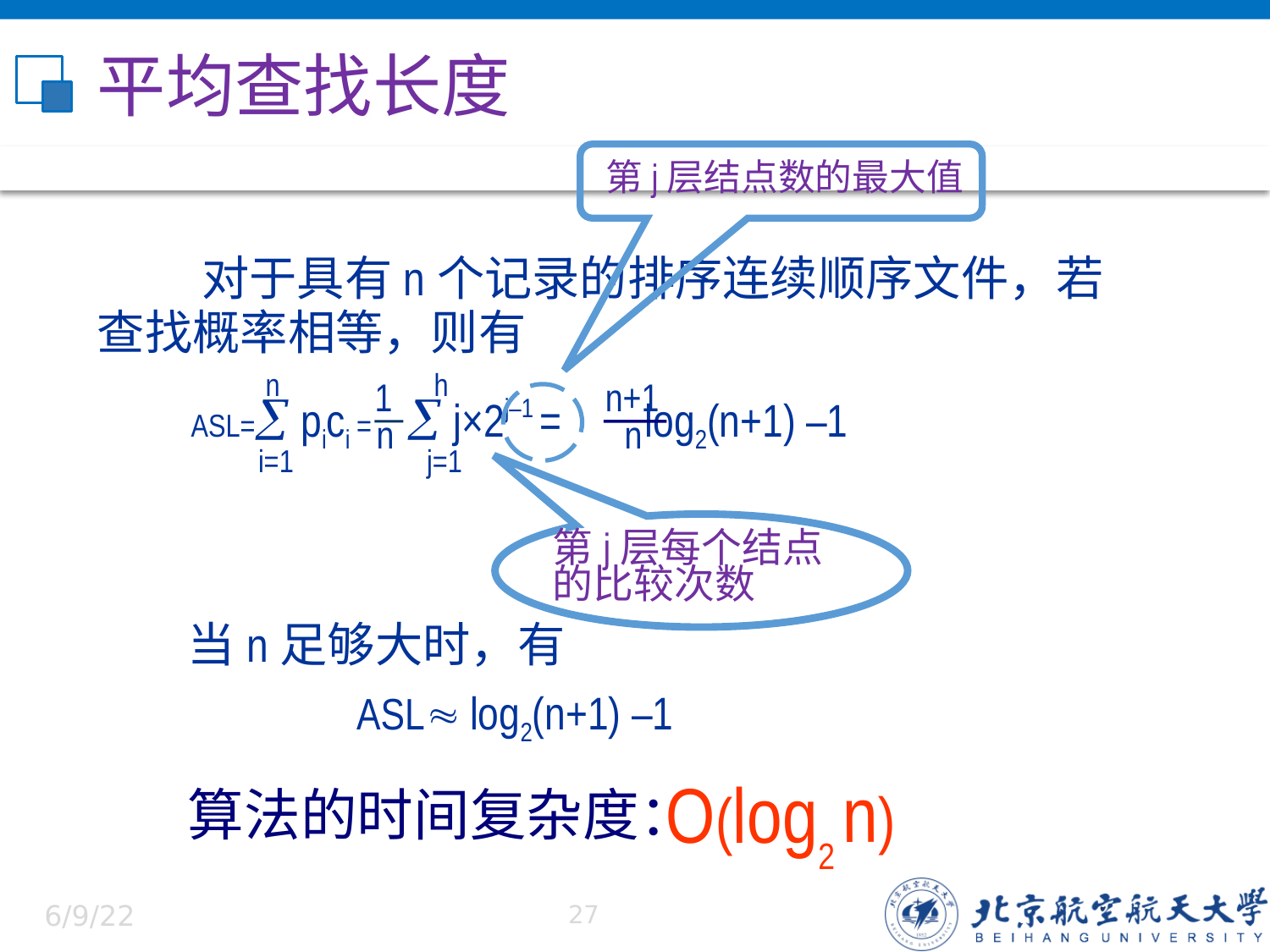

平均查找长度

第j层结点数的最大值

         对于具有n个记录的排序连续顺序文件，若
查找概率相等，则有
             ASL=∑ pici =     ∑ j×2j–1 =        log2(n+1) –1
 n

i=1
  h

 j=1
 1                        n+1
 n                          n

第j层每个结点的比较次数
当n足够大时，有
                 ASL≈ log2(n+1) –1
O(log2 n)
算法的时间复杂度：
6/9/22
27